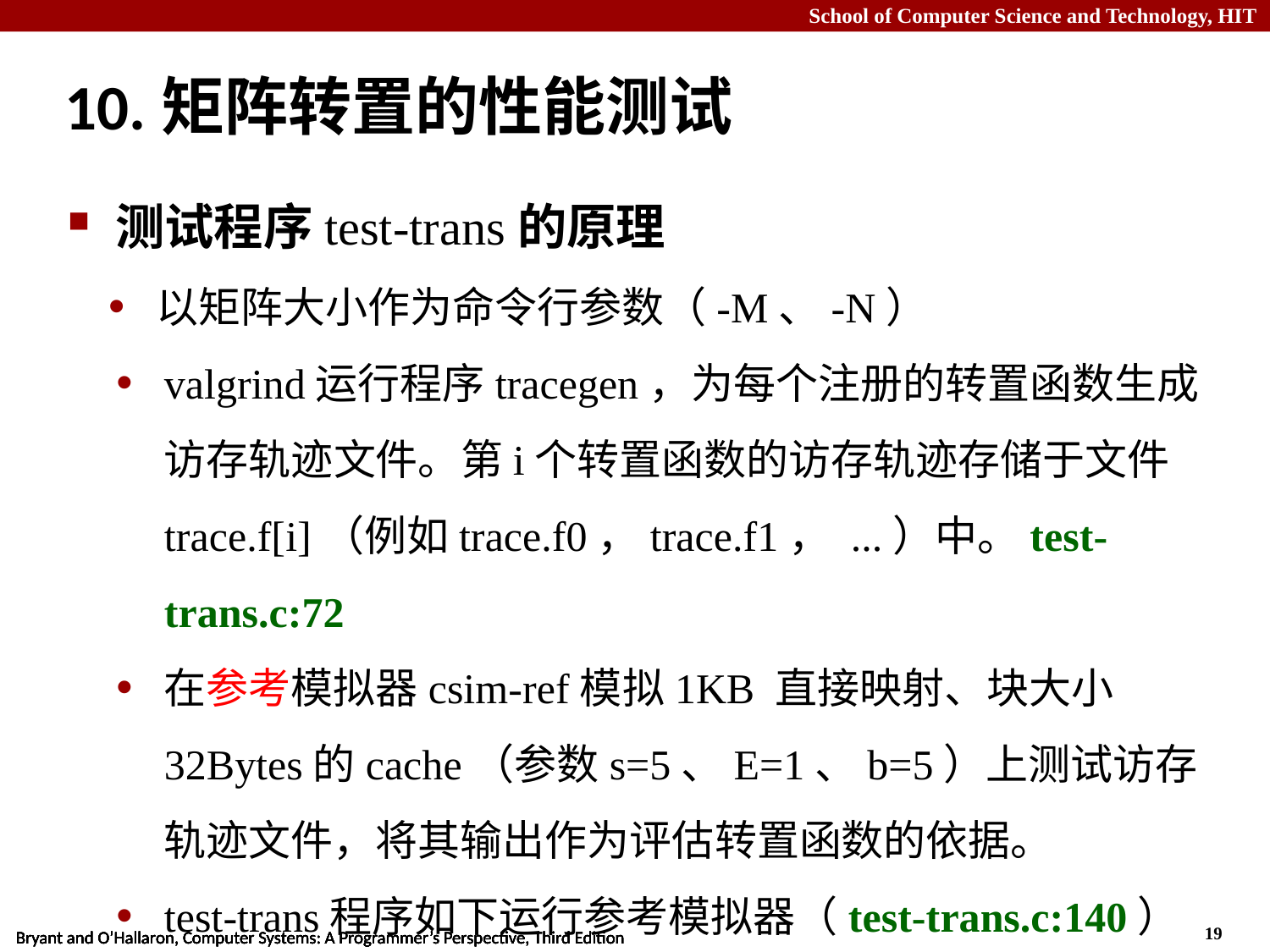

# 10.矩阵转置的性能测试
测试程序test-trans的原理
以矩阵大小作为命令行参数（-M、-N）
valgrind运行程序tracegen，为每个注册的转置函数生成访存轨迹文件。第i个转置函数的访存轨迹存储于文件trace.f[i]（例如trace.f0，trace.f1， ...）中。test-trans.c:72
在参考模拟器csim-ref模拟1KB 直接映射、块大小32Bytes的cache（参数s=5、E=1、b=5）上测试访存轨迹文件，将其输出作为评估转置函数的依据。
test-trans程序如下运行参考模拟器（test-trans.c:140）
./csim-ref -s 5 -E 1 -b 5 -t trace.f[i]